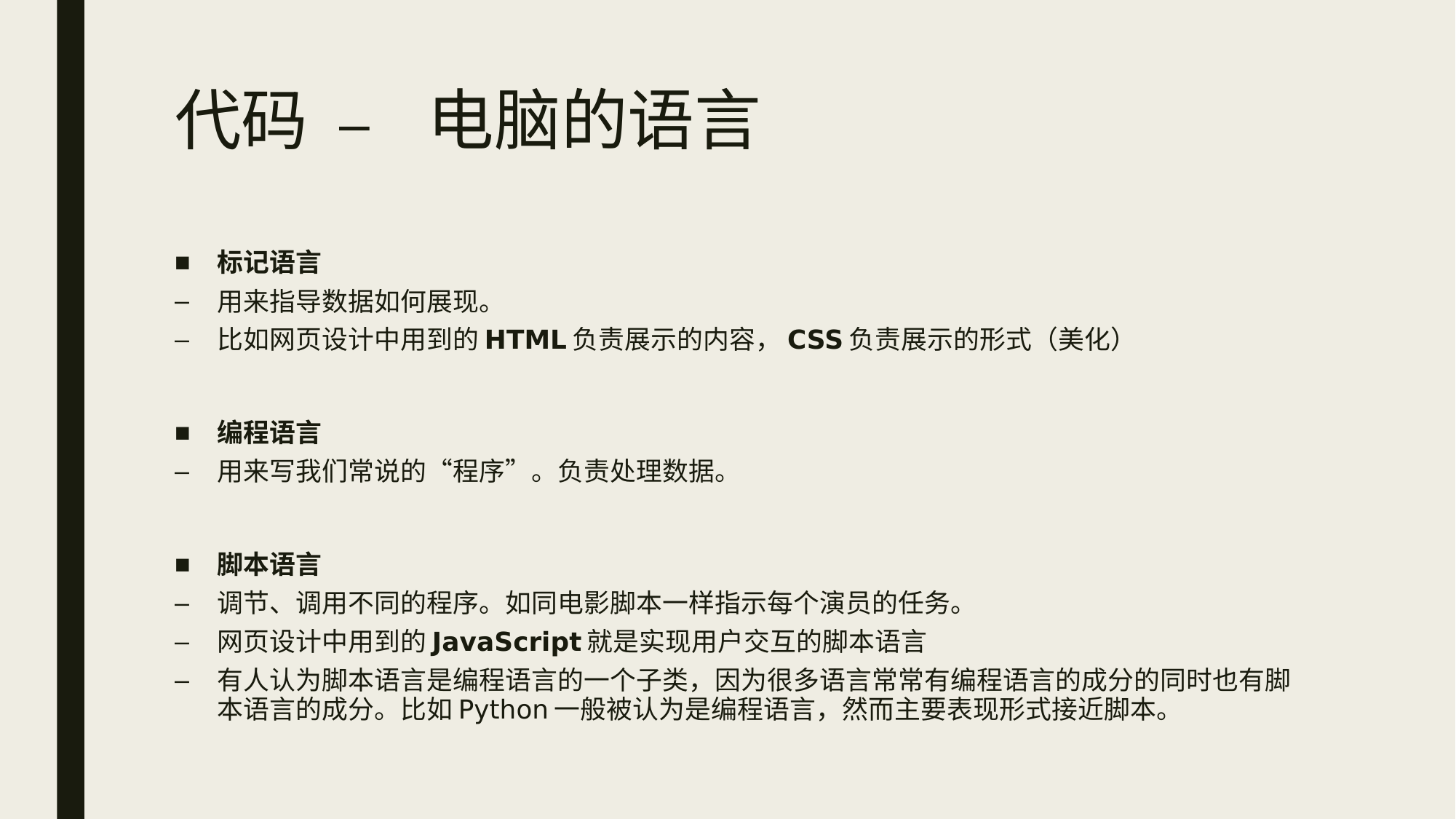

# 代码 - 电脑的语言
标记语言
用来指导数据如何展现。
比如网页设计中用到的HTML负责展示的内容，CSS负责展示的形式（美化）

编程语言
用来写我们常说的“程序”。负责处理数据。

脚本语言
调节、调用不同的程序。如同电影脚本一样指示每个演员的任务。
网页设计中用到的JavaScript就是实现用户交互的脚本语言
有人认为脚本语言是编程语言的一个子类，因为很多语言常常有编程语言的成分的同时也有脚本语言的成分。比如Python一般被认为是编程语言，然而主要表现形式接近脚本。